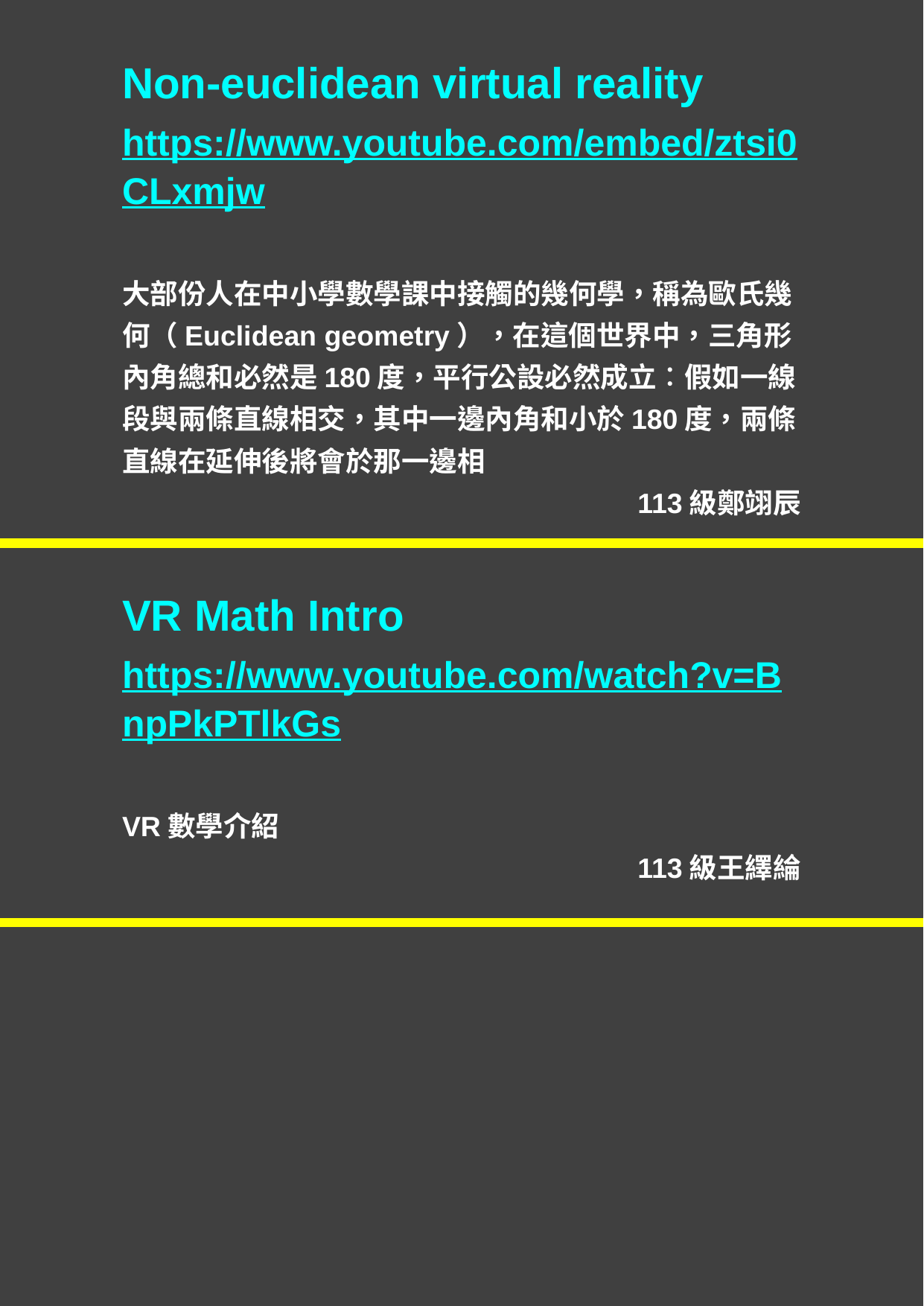

Non-euclidean virtual reality
https://www.youtube.com/embed/ztsi0CLxmjw

大部份人在中小學數學課中接觸的幾何學，稱為歐氏幾何（Euclidean geometry），在這個世界中，三角形內角總和必然是180度，平行公設必然成立︰假如一線段與兩條直線相交，其中一邊內角和小於180度，兩條直線在延伸後將會於那一邊相
113級鄭翊辰

VR Math Intro
https://www.youtube.com/watch?v=BnpPkPTlkGs

VR數學介紹
113級王繹綸